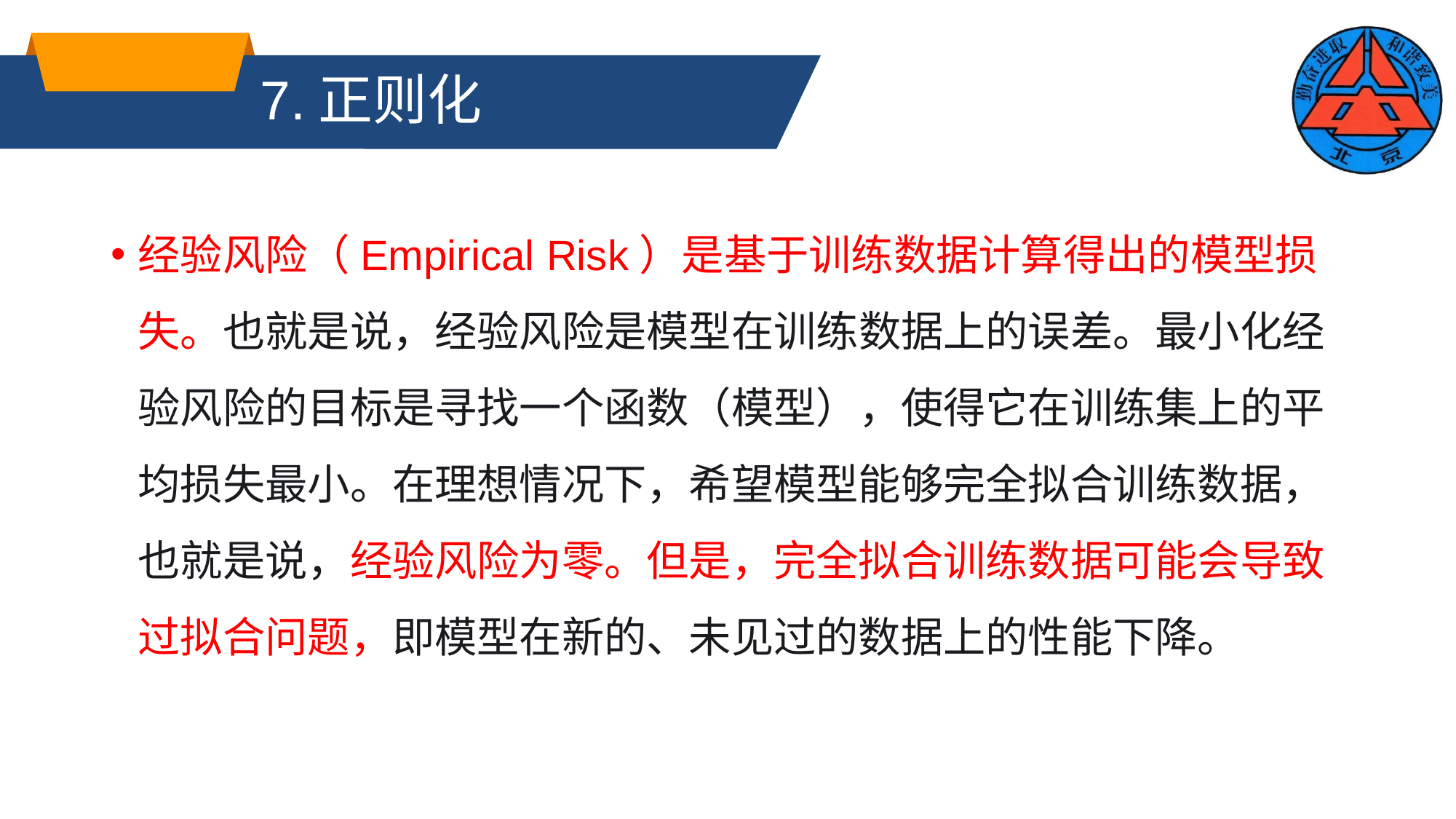

# 7.正则化
经验风险（Empirical Risk）是基于训练数据计算得出的模型损失。也就是说，经验风险是模型在训练数据上的误差。最小化经验风险的目标是寻找一个函数（模型），使得它在训练集上的平均损失最小。在理想情况下，希望模型能够完全拟合训练数据，也就是说，经验风险为零。但是，完全拟合训练数据可能会导致过拟合问题，即模型在新的、未见过的数据上的性能下降。